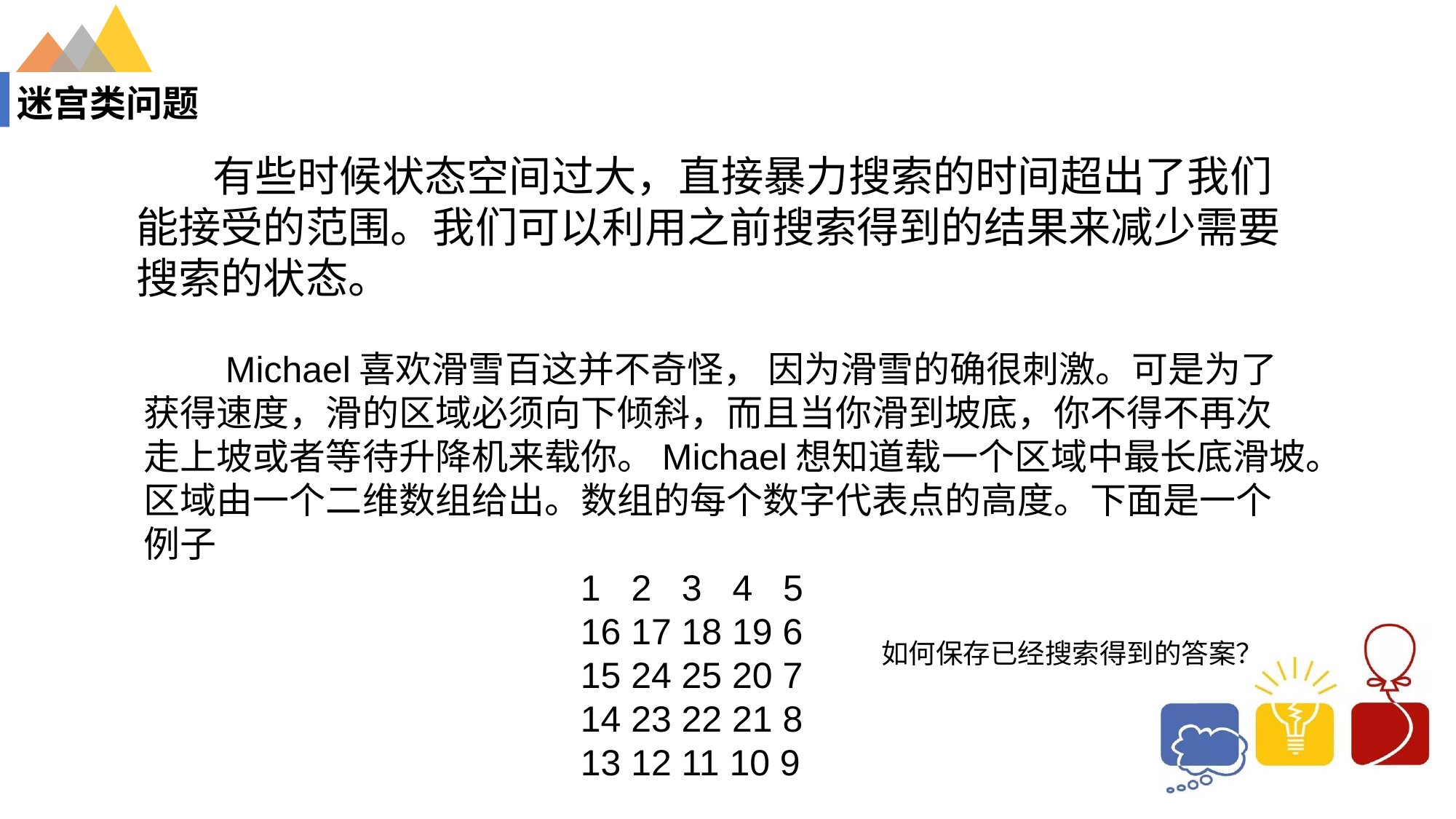

# 迷宫类问题
       有些时候状态空间过大，直接暴力搜索的时间超出了我们能接受的范围。我们可以利用之前搜索得到的结果来减少需要搜索的状态。
        Michael喜欢滑雪百这并不奇怪， 因为滑雪的确很刺激。可是为了获得速度，滑的区域必须向下倾斜，而且当你滑到坡底，你不得不再次走上坡或者等待升降机来载你。Michael想知道载一个区域中最长底滑坡。区域由一个二维数组给出。数组的每个数字代表点的高度。下面是一个例子
	1   2   3   4   5
	16 17 18 19 6
	15 24 25 20 7
	14 23 22 21 8
	13 12 11 10 9
如何保存已经搜索得到的答案？